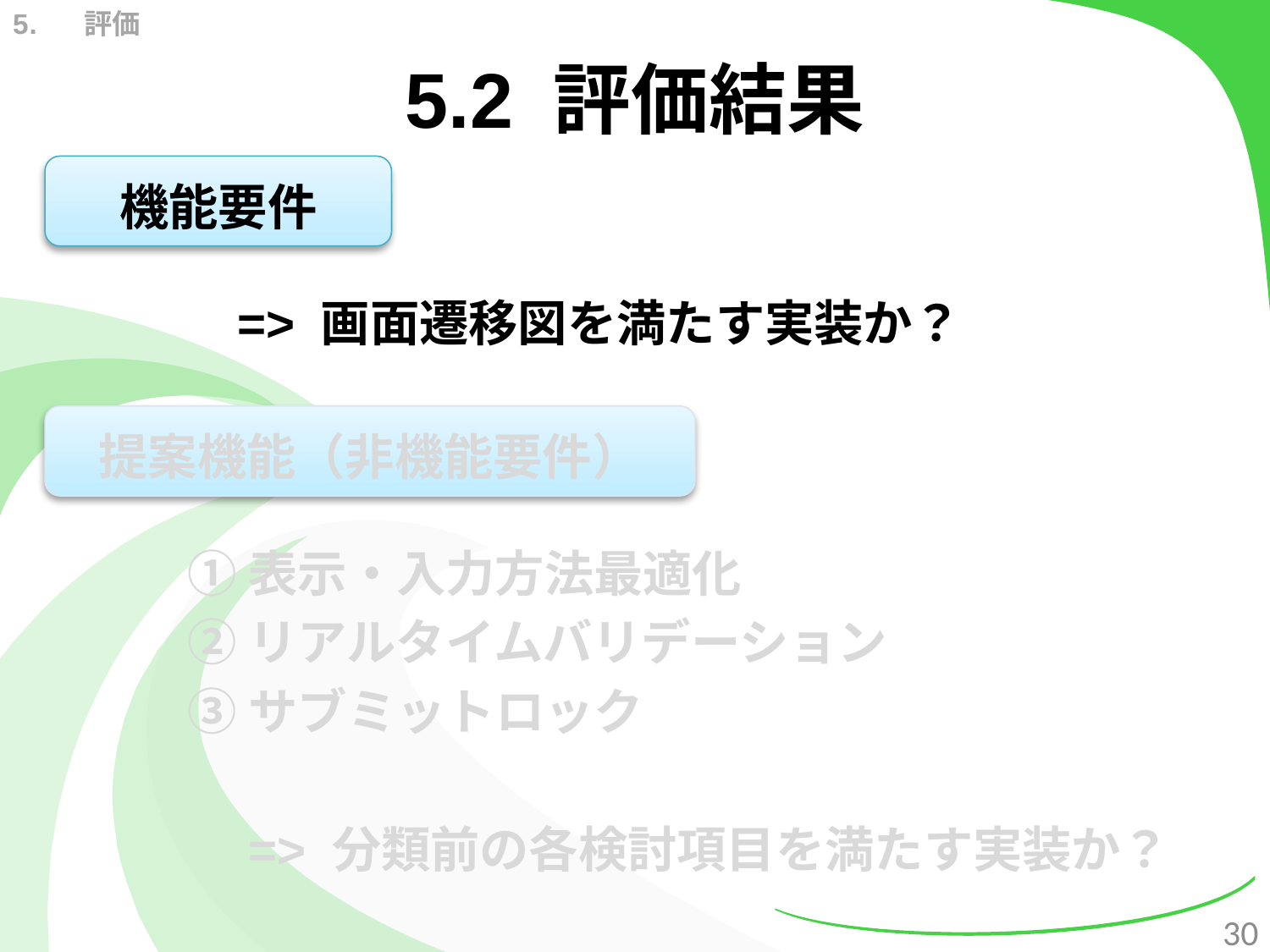

評価
# 5.2 評価結果
機能要件
=> 画面遷移図を満たす実装か？
提案機能（非機能要件）
①表示・入力方法最適化
②リアルタイムバリデーション
③サブミットロック

　=> 分類前の各検討項目を満たす実装か？

30